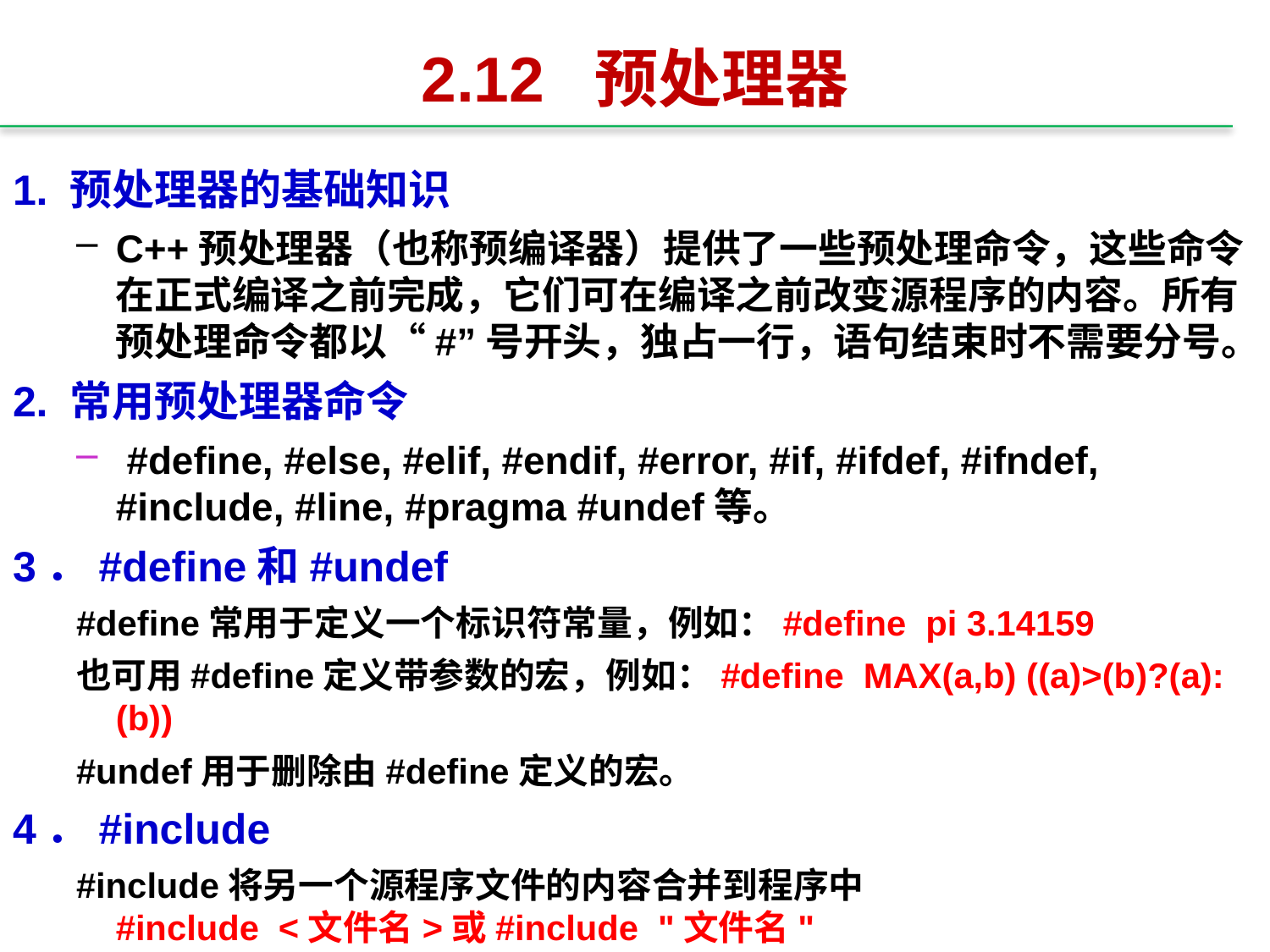

# 2.12  预处理器
1. 预处理器的基础知识
C++预处理器（也称预编译器）提供了一些预处理命令，这些命令在正式编译之前完成，它们可在编译之前改变源程序的内容。所有预处理命令都以“#”号开头，独占一行，语句结束时不需要分号。
2. 常用预处理器命令
 #define, #else, #elif, #endif, #error, #if, #ifdef, #ifndef, #include, #line, #pragma #undef等。
3．#define和#undef
#define常用于定义一个标识符常量，例如：#define  pi 3.14159
也可用#define定义带参数的宏，例如：#define  MAX(a,b) ((a)>(b)?(a):(b))
#undef用于删除由#define定义的宏。
4．#include
#include将另一个源程序文件的内容合并到程序中			#include  <文件名>或#include  "文件名"